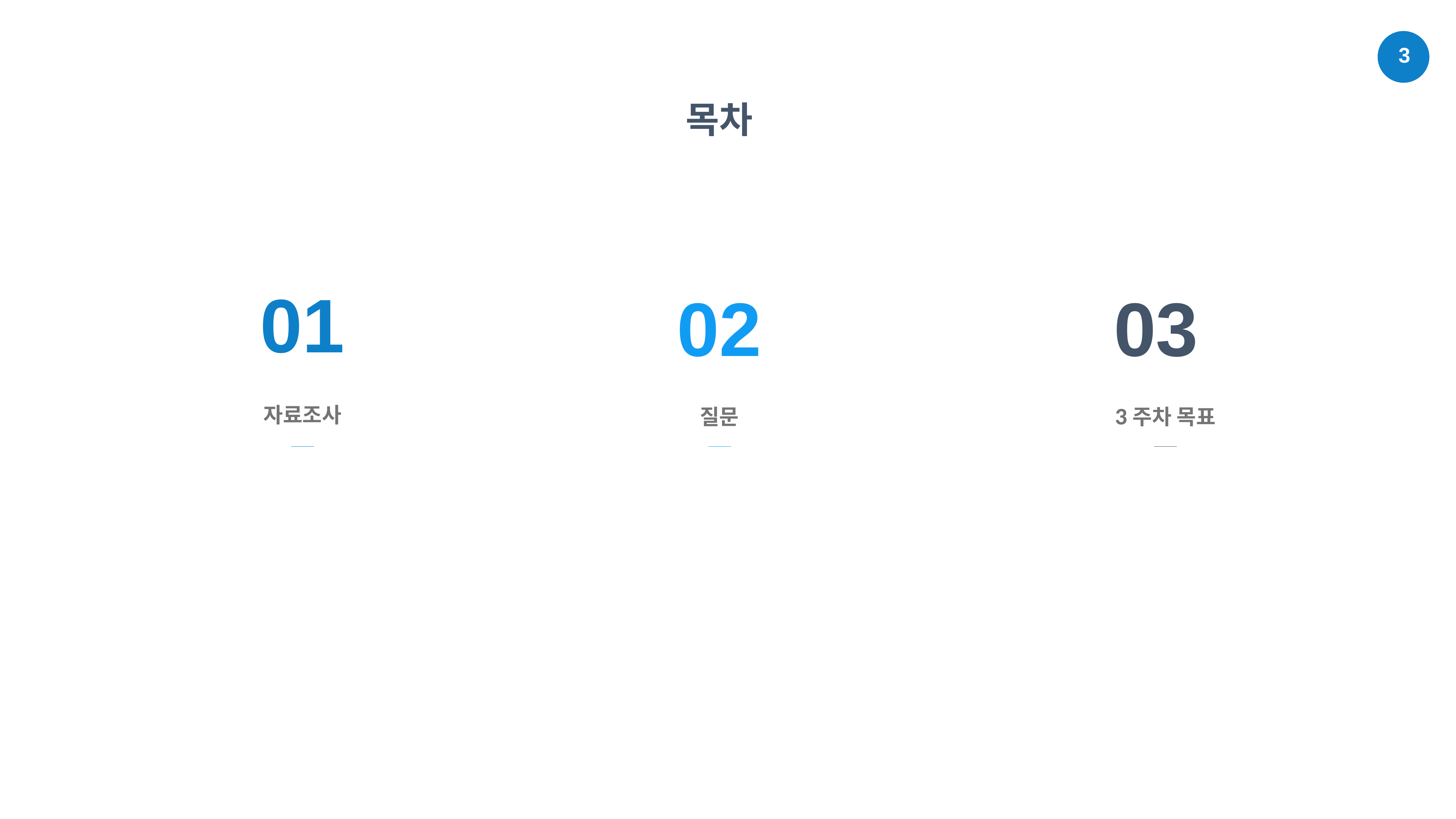

목차
01
02
03
자료조사
질문
3주차 목표